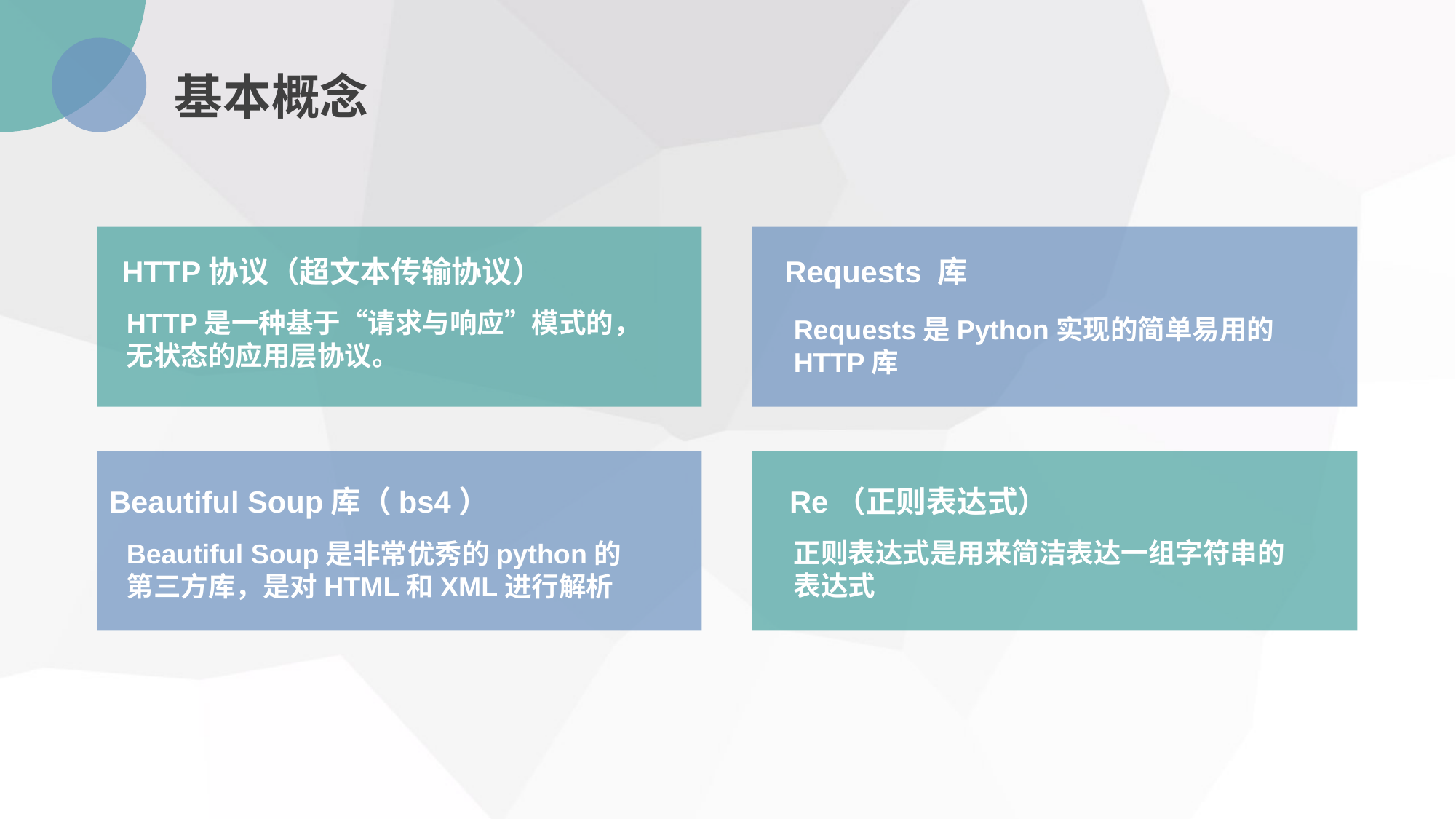

基本概念

HTTP协议（超文本传输协议）
Requests 库
HTTP是一种基于“请求与响应”模式的，无状态的应用层协议。
Requests是Python实现的简单易用的HTTP库

Beautiful Soup库（bs4）
Re（正则表达式）
正则表达式是用来简洁表达一组字符串的表达式
Beautiful Soup是非常优秀的python的第三方库，是对HTML和XML进行解析